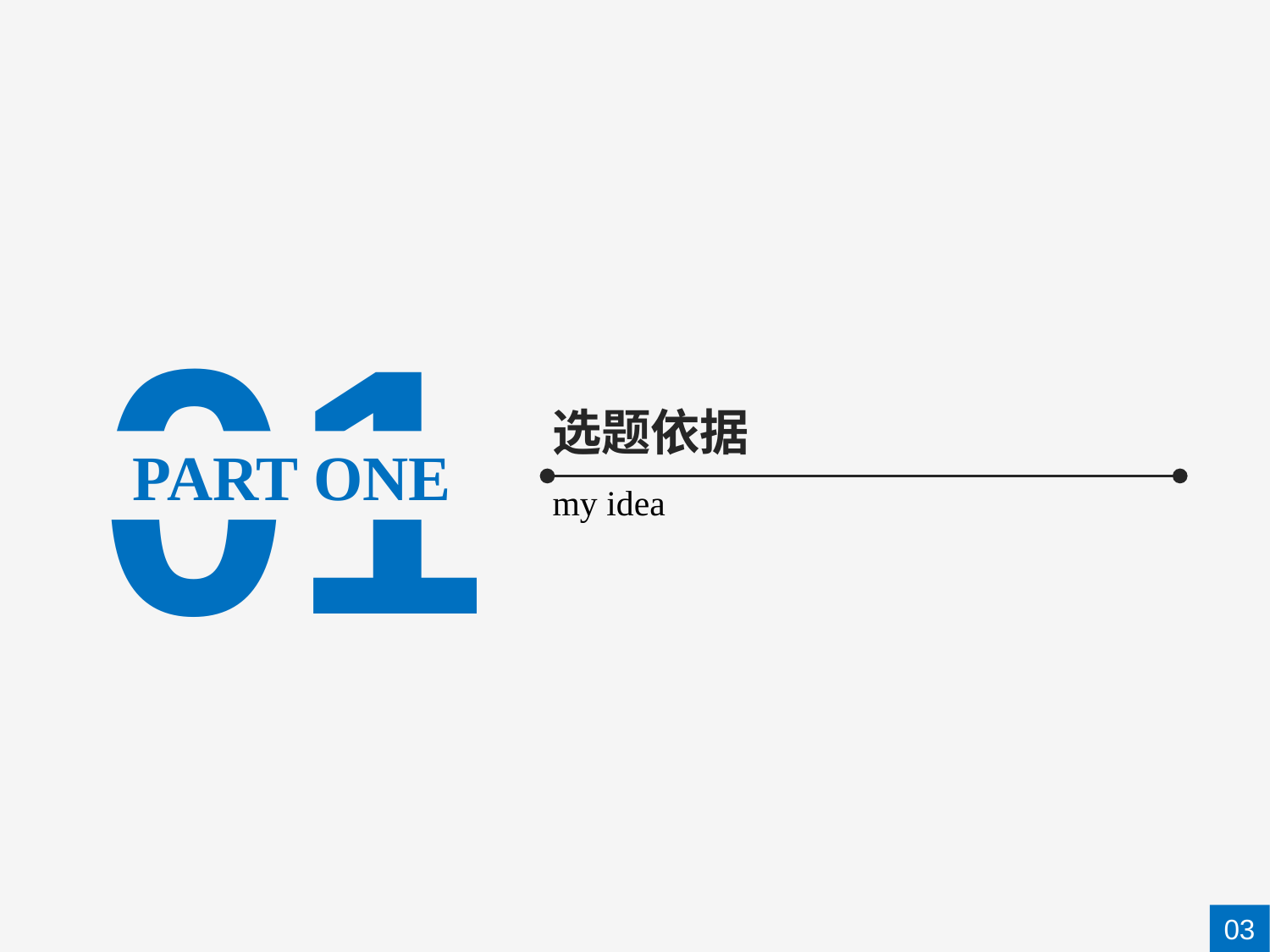

01
选题依据
PART ONE

my idea
03